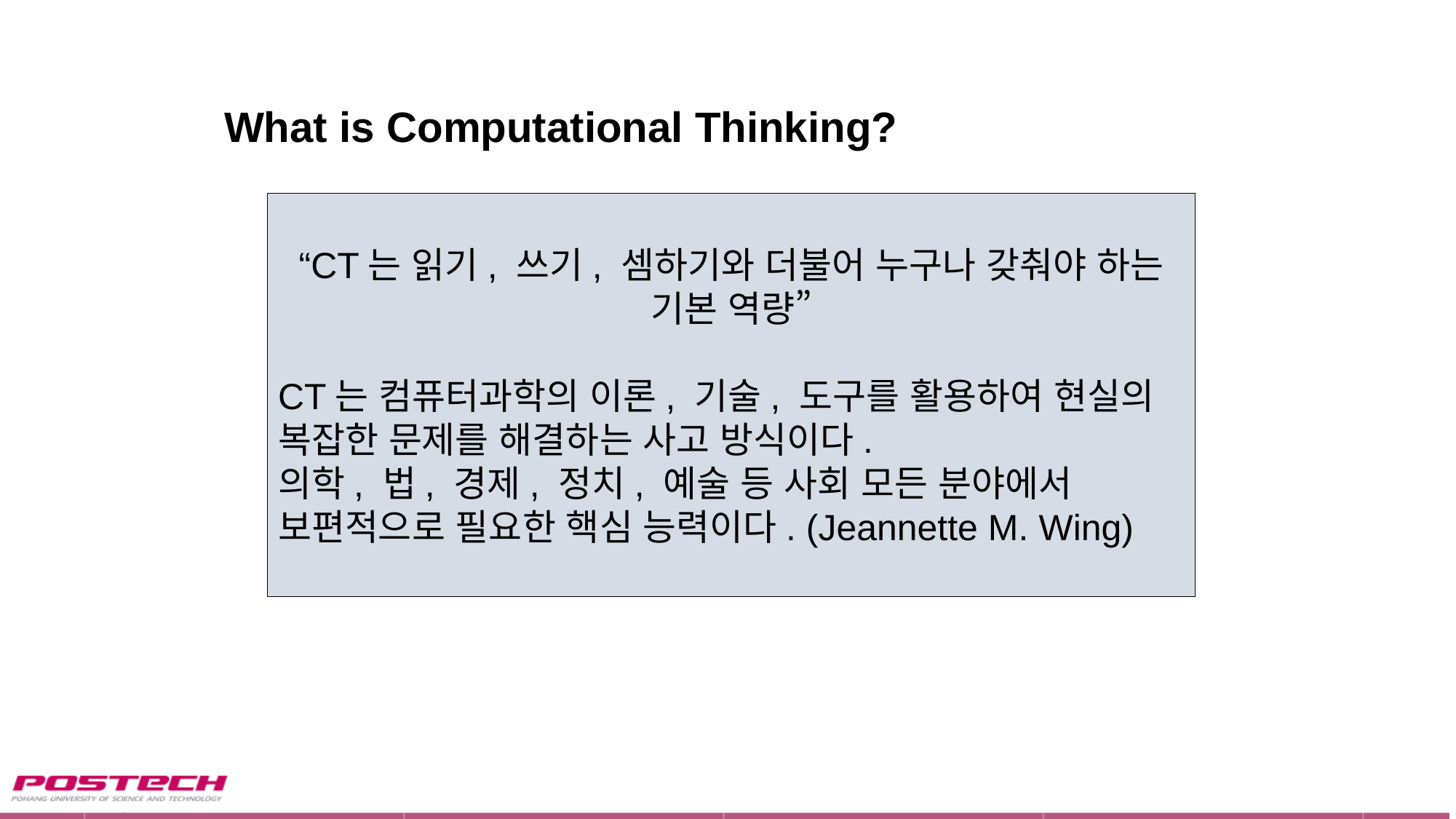

# What is Computational Thinking?

“CT는 읽기, 쓰기, 셈하기와 더불어 누구나 갖춰야 하는 기본 역량”

CT는 컴퓨터과학의 이론, 기술, 도구를 활용하여 현실의 복잡한 문제를 해결하는 사고 방식이다.
의학, 법, 경제, 정치, 예술 등 사회 모든 분야에서 보편적으로 필요한 핵심 능력이다. (Jeannette M. Wing)